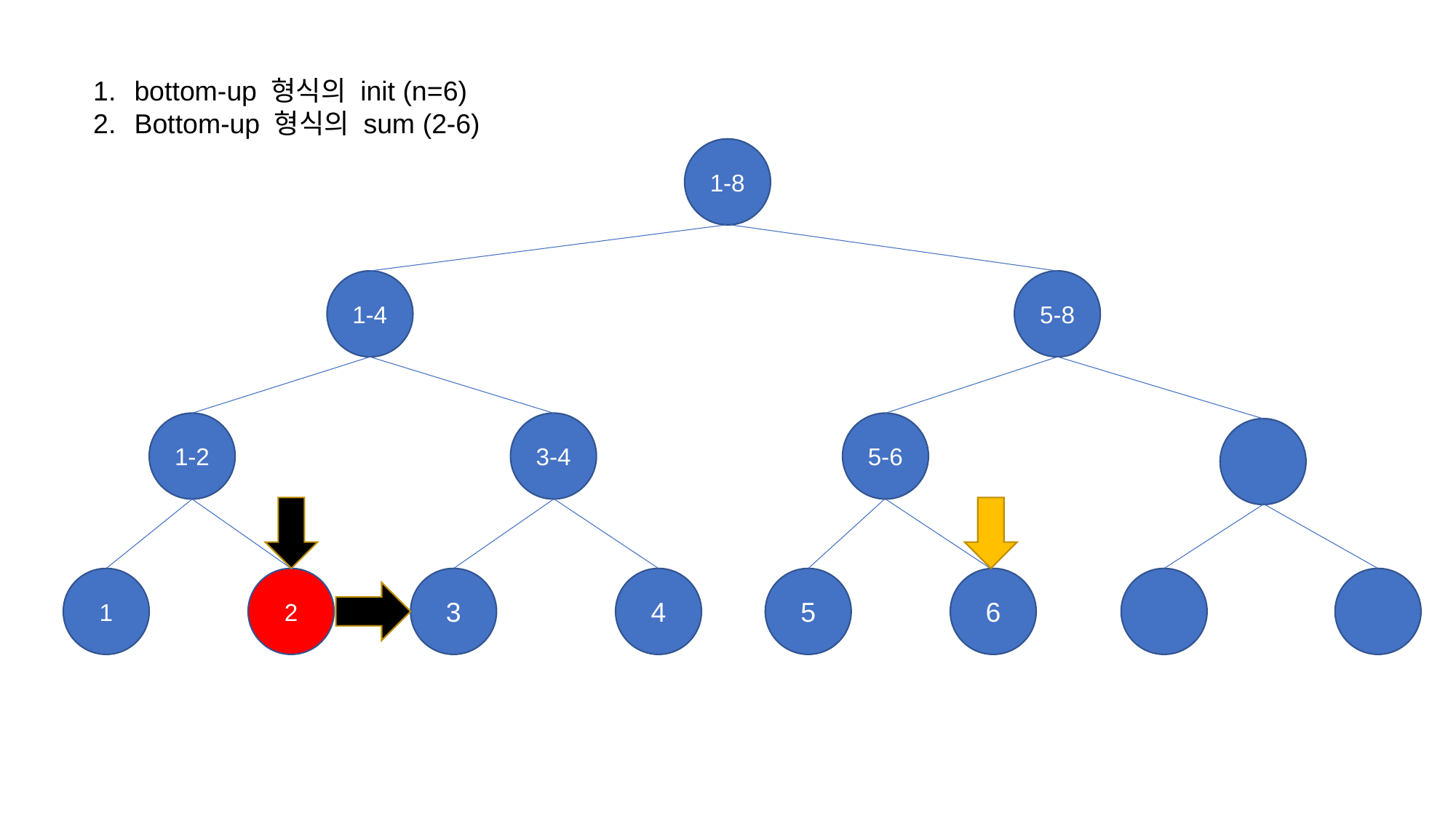

bottom-up 형식의 init (n=6)
Bottom-up 형식의 sum (2-6)

1-8
1-4
5-8
1-2
3-4
5-6

1
2
3
4
5
6